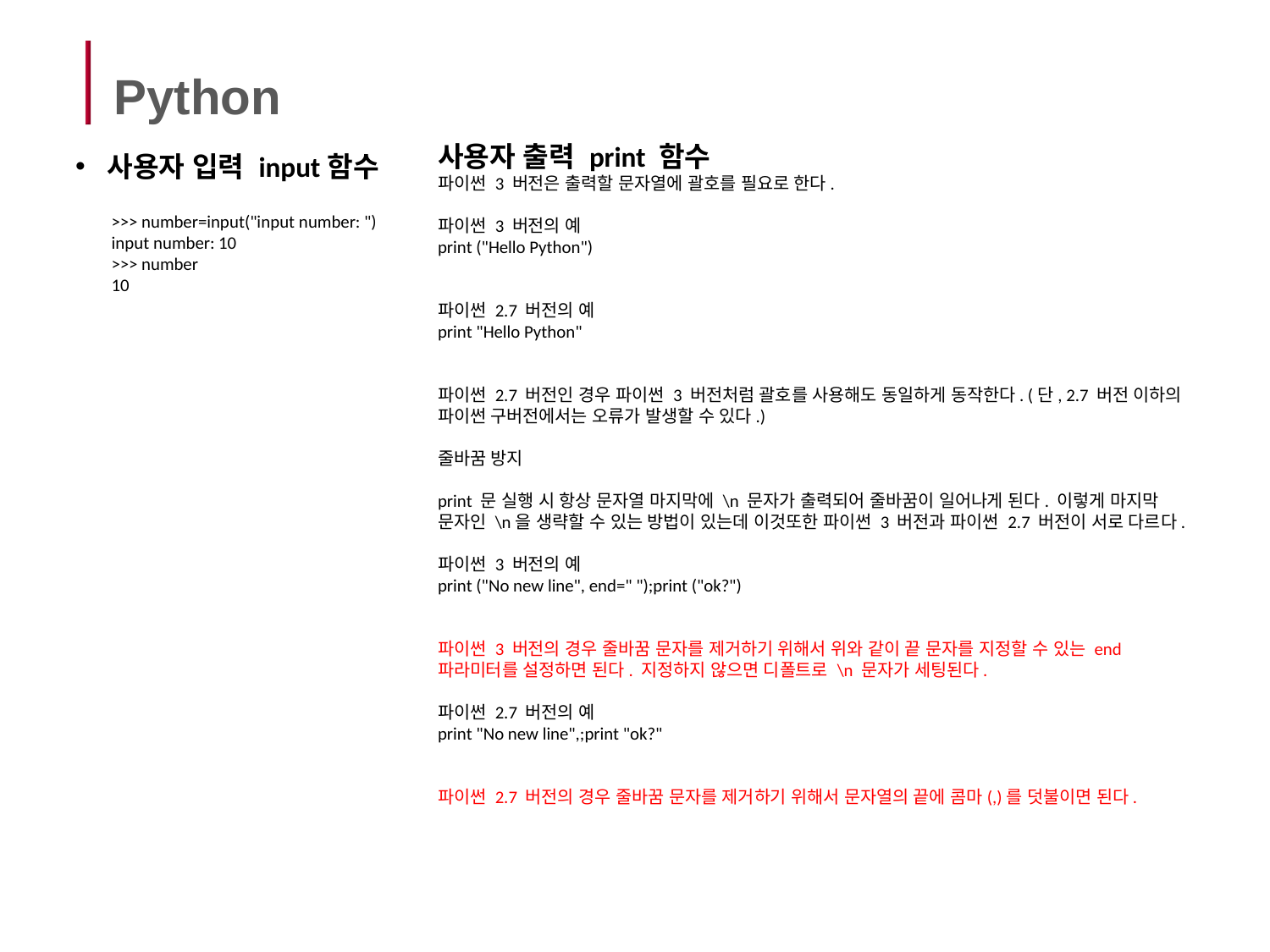

사용자 출력 print 함수
파이썬 3 버전은 출력할 문자열에 괄호를 필요로 한다.

파이썬 3 버전의 예
print ("Hello Python")

파이썬 2.7 버전의 예
print "Hello Python"

파이썬 2.7 버전인 경우 파이썬 3 버전처럼 괄호를 사용해도 동일하게 동작한다. (단, 2.7 버전 이하의 파이썬 구버전에서는 오류가 발생할 수 있다.)

줄바꿈 방지

print 문 실행 시 항상 문자열 마지막에 \n 문자가 출력되어 줄바꿈이 일어나게 된다. 이렇게 마지막 문자인 \n을 생략할 수 있는 방법이 있는데 이것또한 파이썬 3 버전과 파이썬 2.7 버전이 서로 다르다.

파이썬 3 버전의 예
print ("No new line", end=" ");print ("ok?")

파이썬 3 버전의 경우 줄바꿈 문자를 제거하기 위해서 위와 같이 끝 문자를 지정할 수 있는 end 파라미터를 설정하면 된다. 지정하지 않으면 디폴트로 \n 문자가 세팅된다.

파이썬 2.7 버전의 예
print "No new line",;print "ok?"

파이썬 2.7 버전의 경우 줄바꿈 문자를 제거하기 위해서 문자열의 끝에 콤마(,)를 덧불이면 된다.
사용자 입력 input함수
>>> number=input("input number: ")
input number: 10
>>> number
10